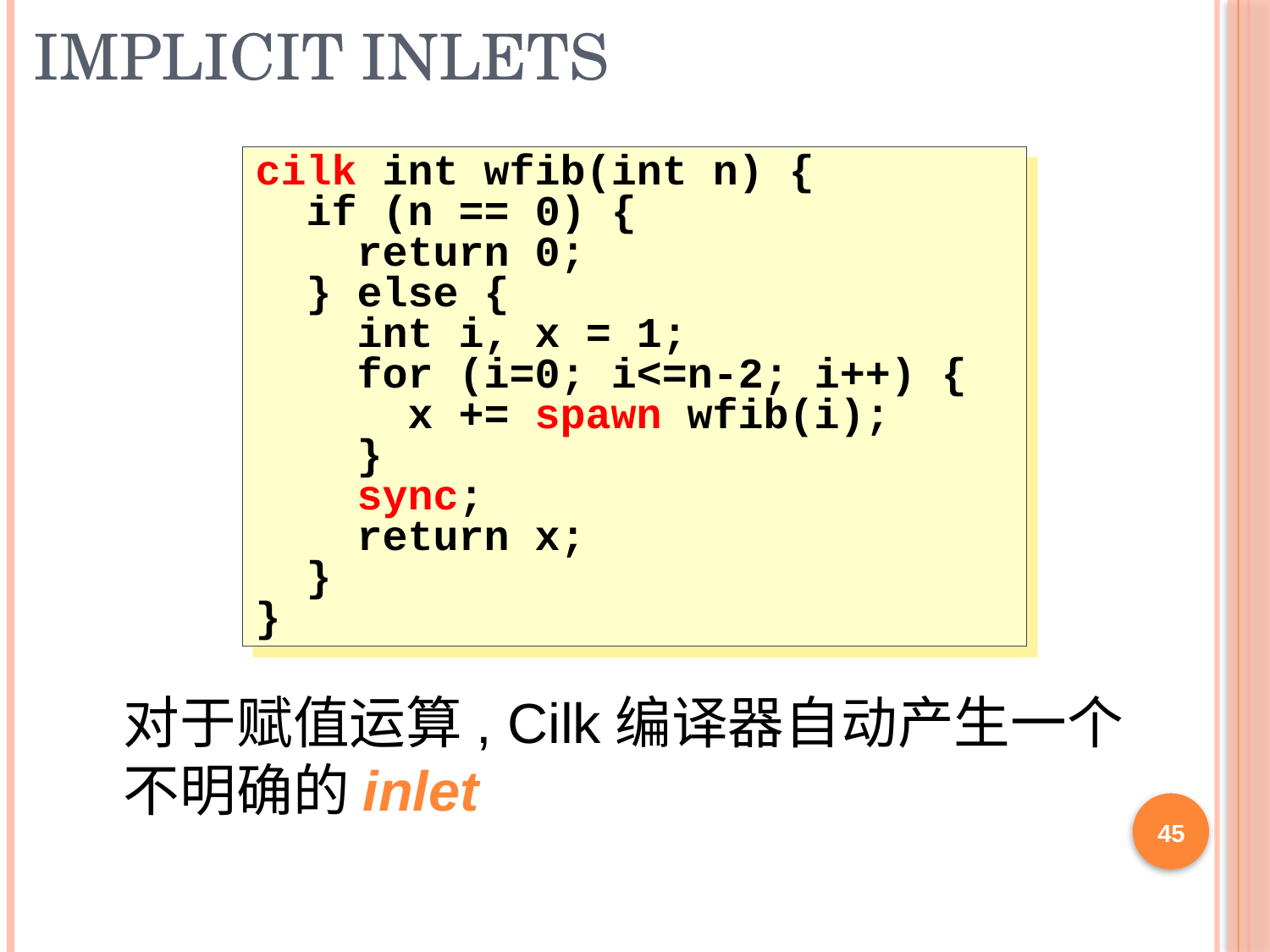

# Implicit Inlets
cilk int wfib(int n) {
  if (n == 0) {
    return 0;
  } else {
    int i, x = 1;
    for (i=0; i<=n-2; i++) {
      x += spawn wfib(i);
    }
    sync;
    return x;
  }
}
对于赋值运算, Cilk编译器自动产生一个不明确的inlet
45